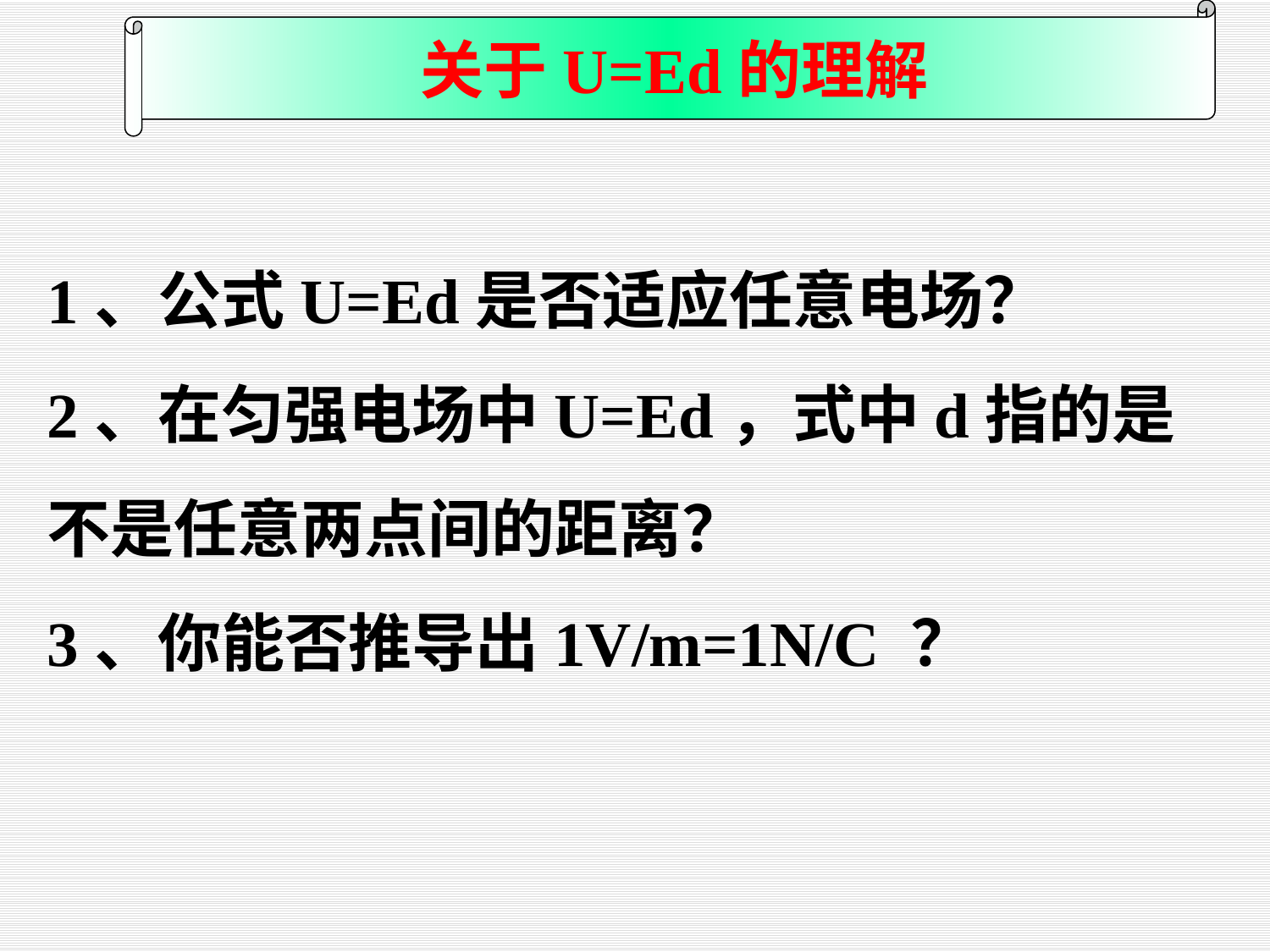

关于U=Ed的理解
1、公式U=Ed是否适应任意电场？
2、在匀强电场中U=Ed，式中d指的是不是任意两点间的距离？
3、你能否推导出1V/m=1N/C ？